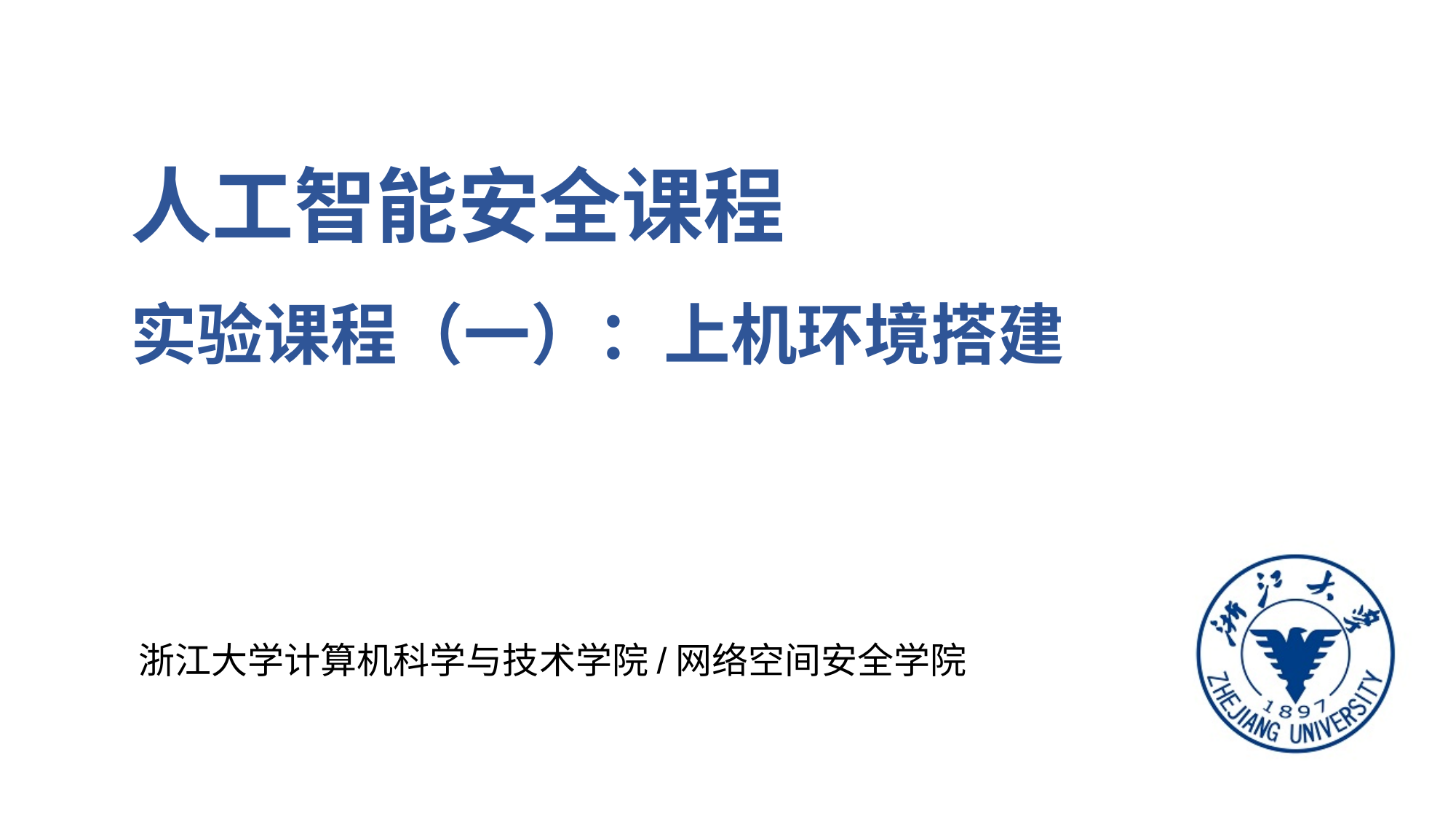

人工智能安全课程
实验课程（一）：上机环境搭建
浙江大学计算机科学与技术学院/网络空间安全学院